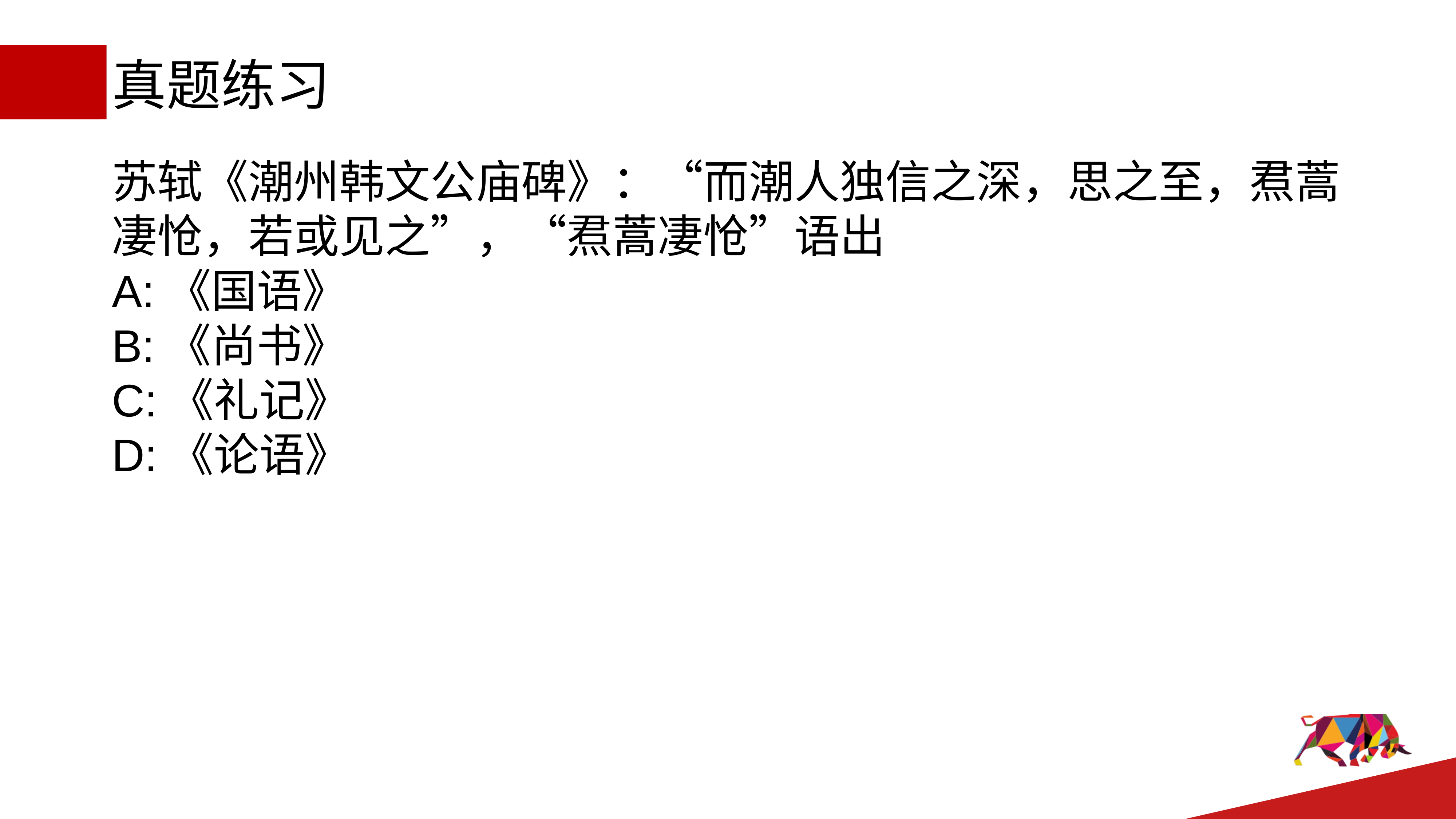

# 真题练习
苏轼《潮州韩文公庙碑》：“而潮人独信之深，思之至，焄蒿凄怆，若或见之”，“焄蒿凄怆”语出
A:《国语》
B:《尚书》
C:《礼记》
D:《论语》